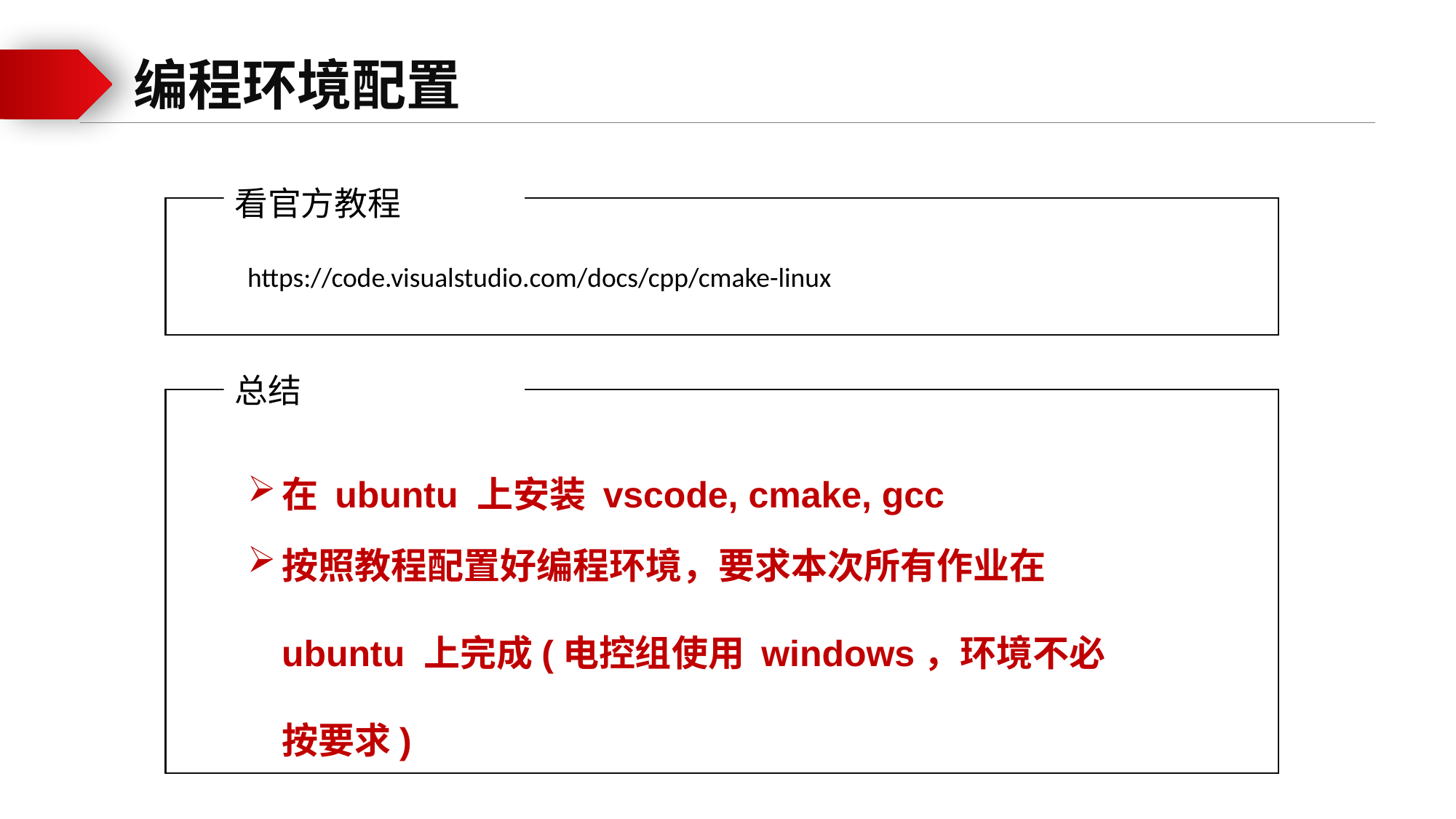

编程环境配置
看官方教程

https://code.visualstudio.com/docs/cpp/cmake-linux
总结

在 ubuntu 上安装 vscode, cmake, gcc
按照教程配置好编程环境，要求本次所有作业在 ubuntu 上完成(电控组使用 windows，环境不必按要求)